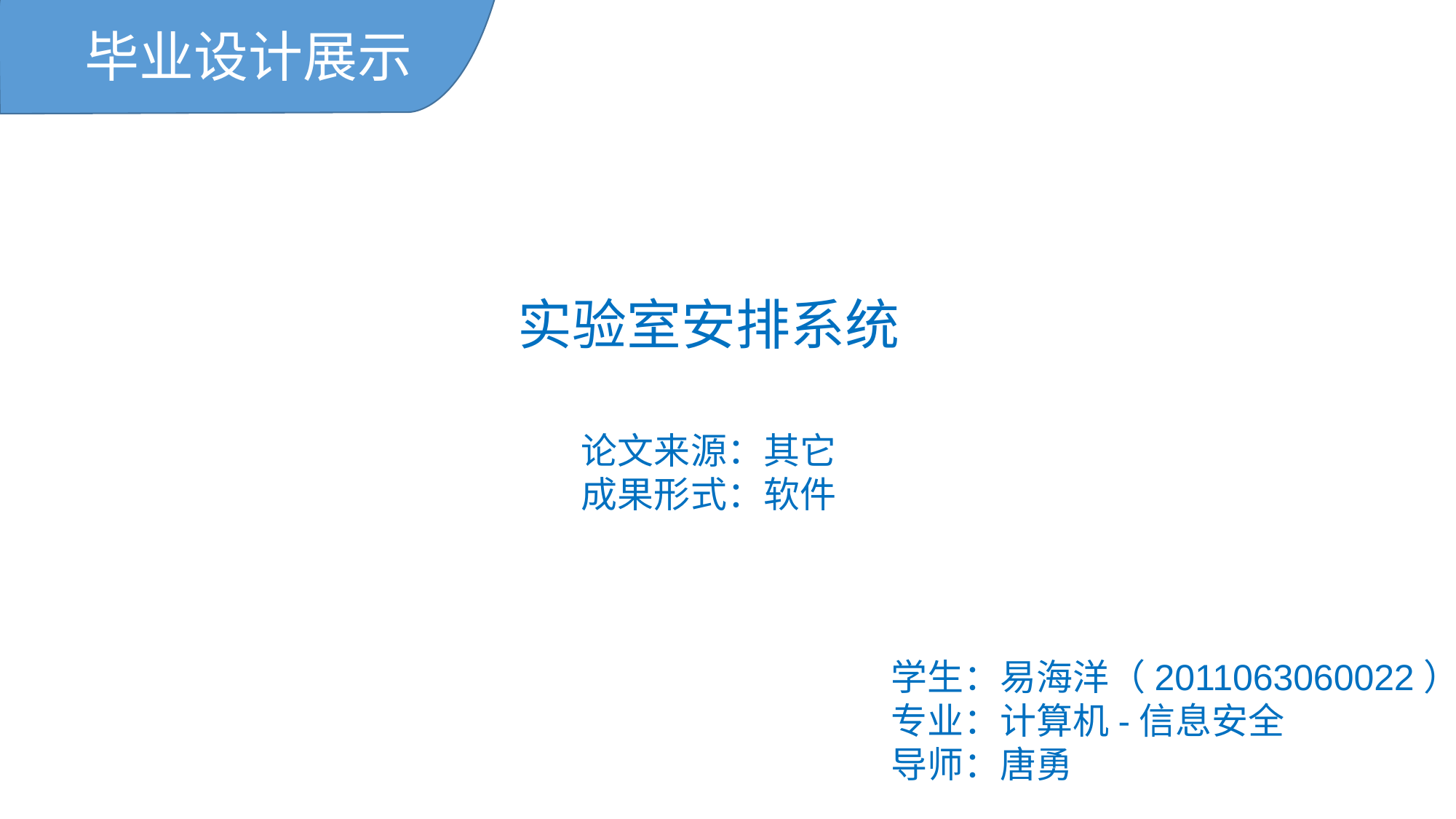

毕业设计展示
实验室安排系统
论文来源：其它
成果形式：软件
学生：易海洋（2011063060022）
专业：计算机-信息安全
导师：唐勇